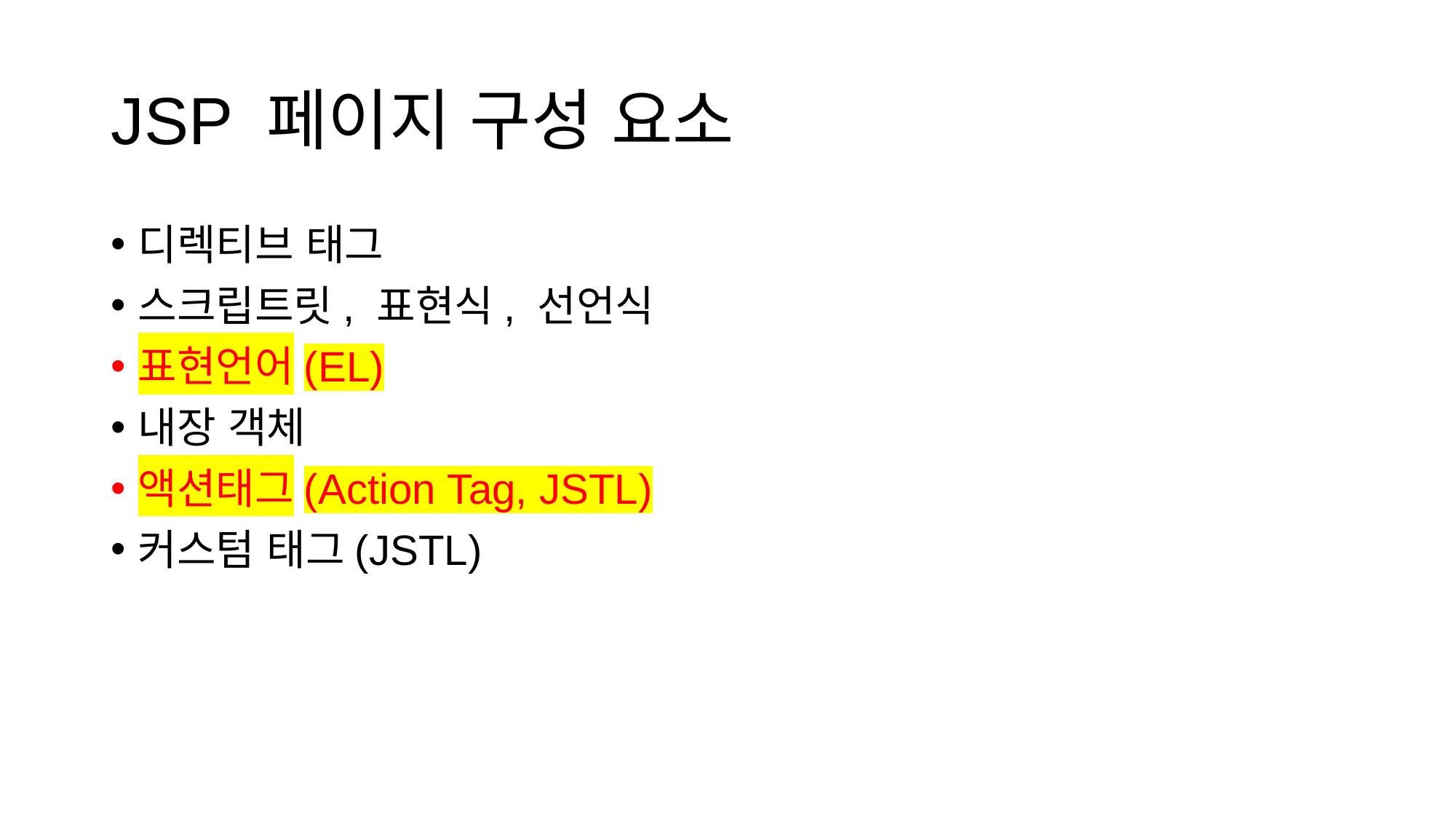

# JSP 페이지 구성 요소
디렉티브 태그
스크립트릿, 표현식, 선언식
표현언어(EL)
내장 객체
액션태그(Action Tag, JSTL)
커스텀 태그(JSTL)